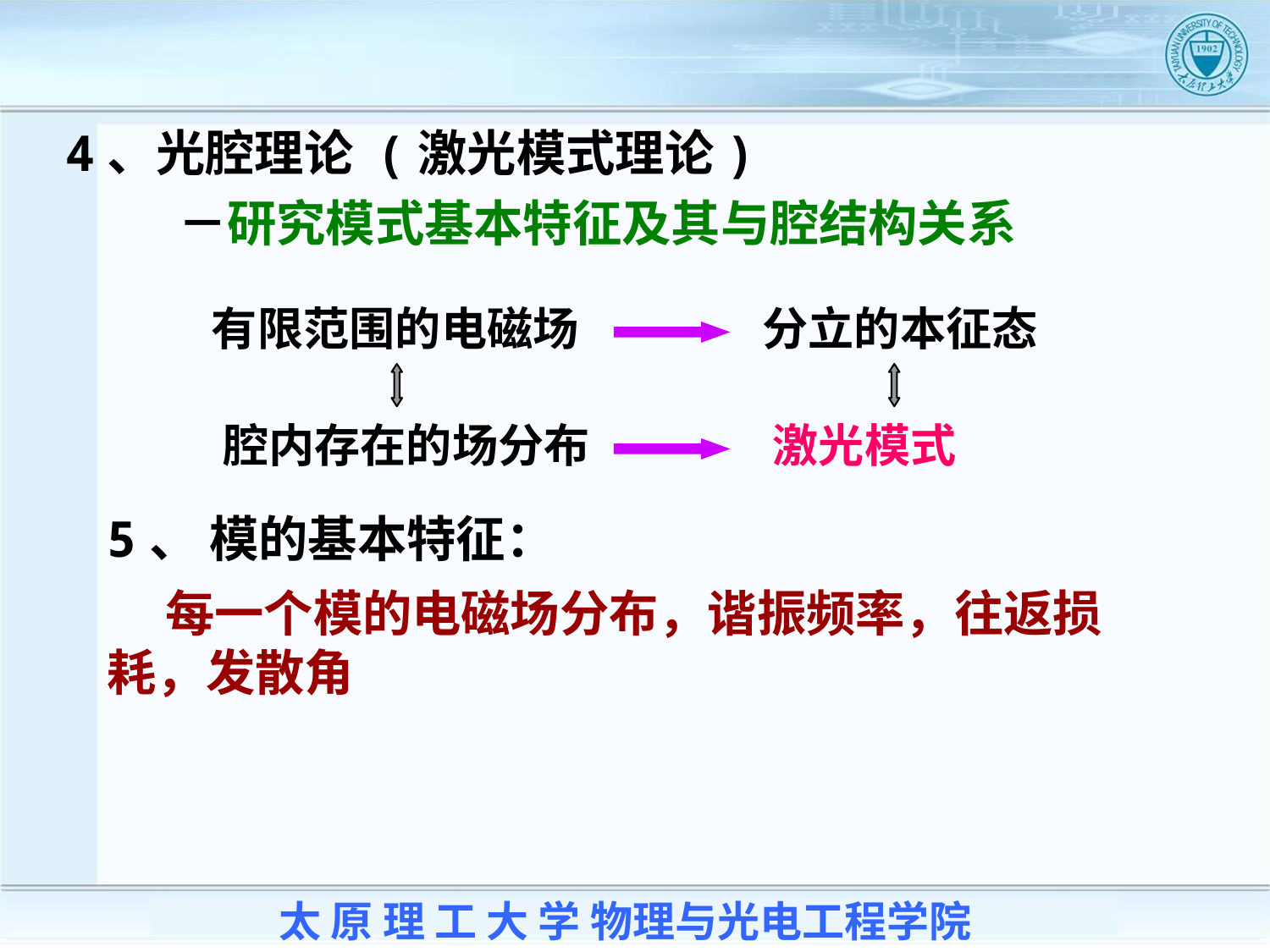

4、光腔理论 (激光模式理论)
         －研究模式基本特征及其与腔结构关系

有限范围的电磁场
分立的本征态

腔内存在的场分布
激光模式

5、 模的基本特征：
     每一个模的电磁场分布，谐振频率，往返损耗，发散角